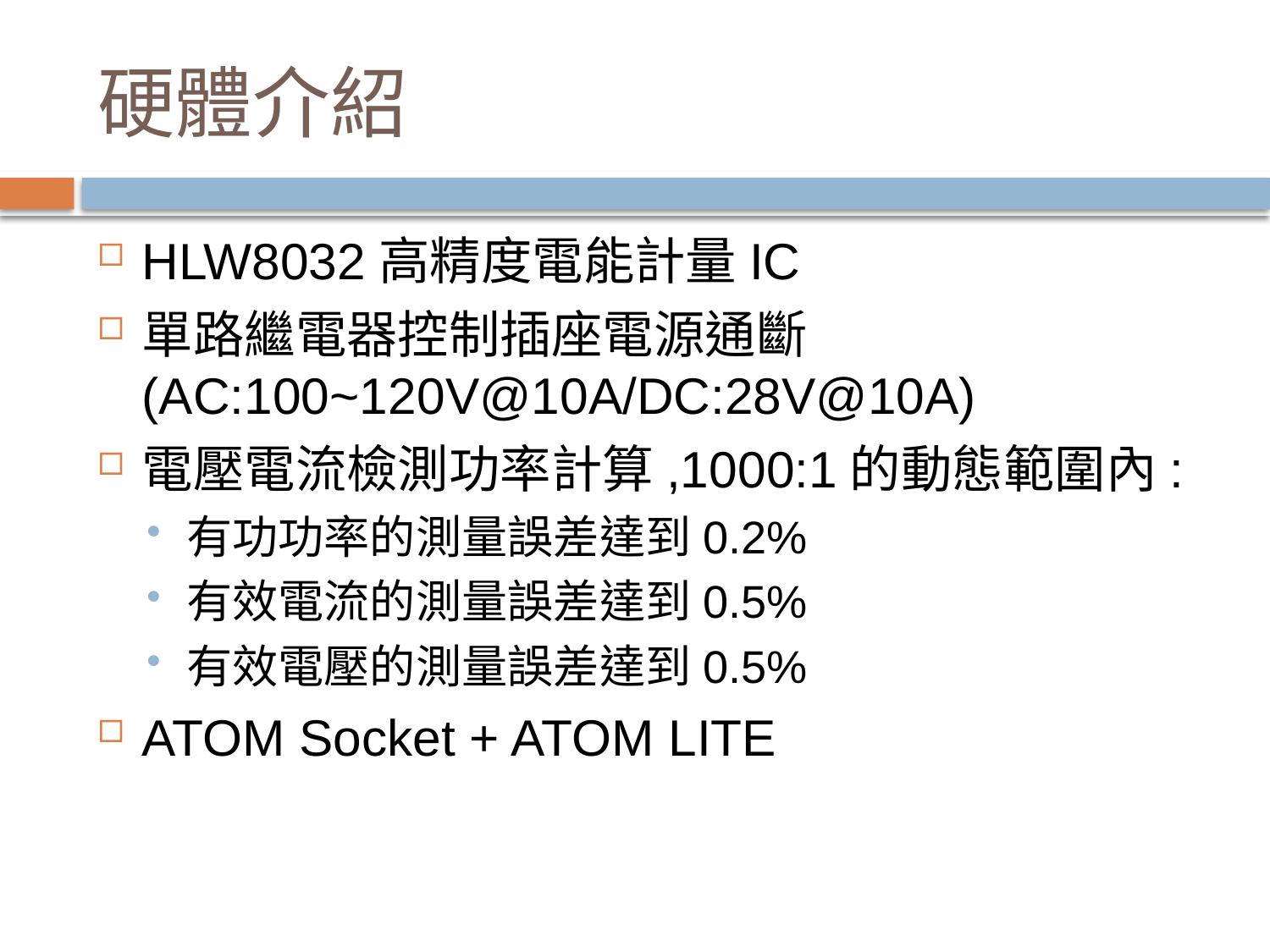

# 硬體介紹
HLW8032高精度電能計量IC
單路繼電器控制插座電源通斷(AC:100~120V@10A/DC:28V@10A)
電壓電流檢測功率計算,1000:1的動態範圍內:
有功功率的測量誤差達到0.2%
有效電流的測量誤差達到0.5%
有效電壓的測量誤差達到0.5%
ATOM Socket + ATOM LITE